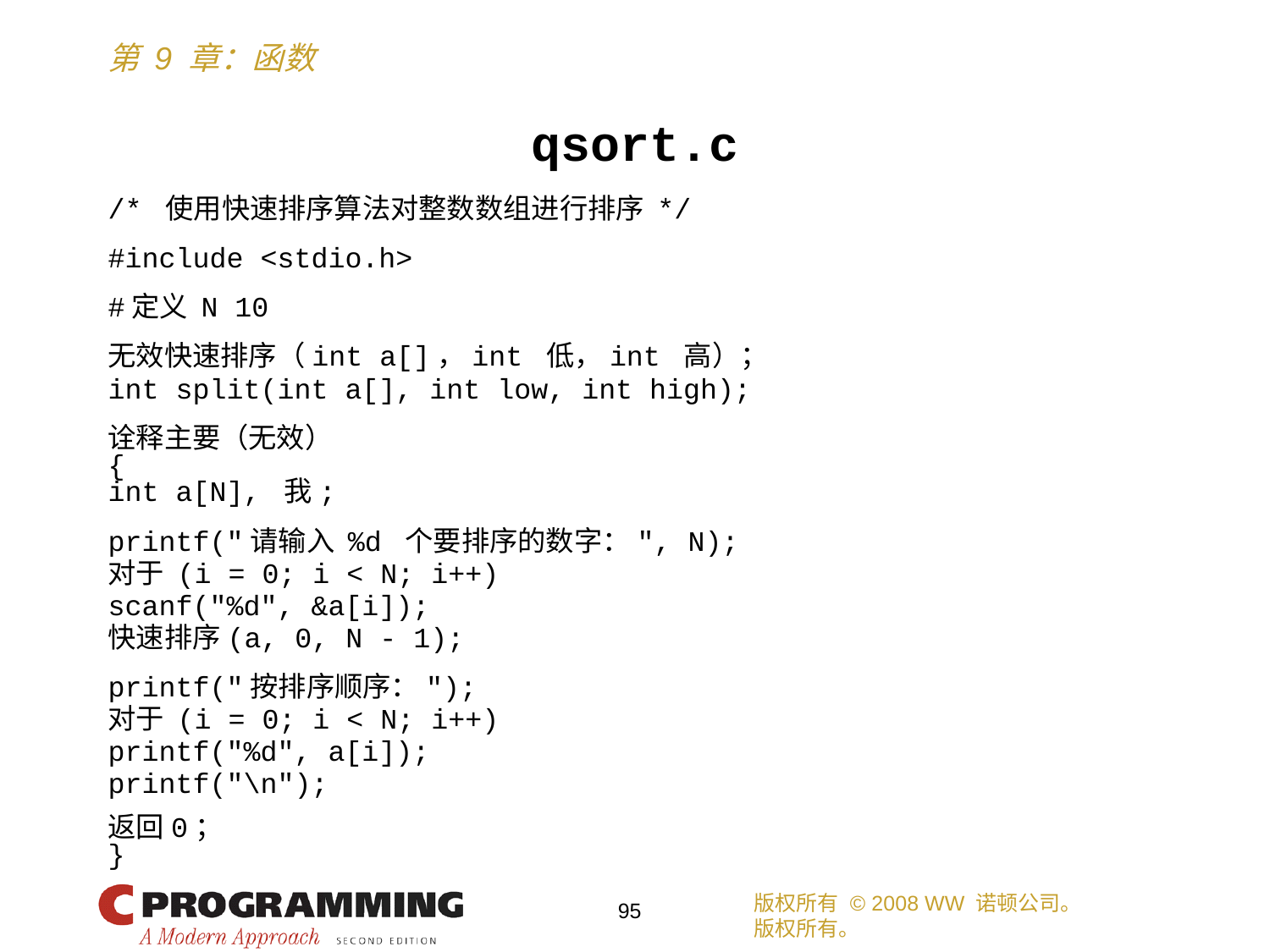

qsort.c

/* 使用快速排序算法对整数数组进行排序 */

#include <stdio.h>

#定义 N 10

无效快速排序（int a[]，int 低，int 高）；
int split(int a[], int low, int high);

诠释主要（无效）
{
int a[N], 我;

printf("请输入 %d 个要排序的数字：", N);
对于 (i = 0; i < N; i++)
scanf("%d", &a[i]);
快速排序(a, 0, N - 1);

printf("按排序顺序：");
对于 (i = 0; i < N; i++)
printf("%d", a[i]);
printf("\n");

返回0；
}
版权所有 © 2008 WW 诺顿公司。
版权所有。
95